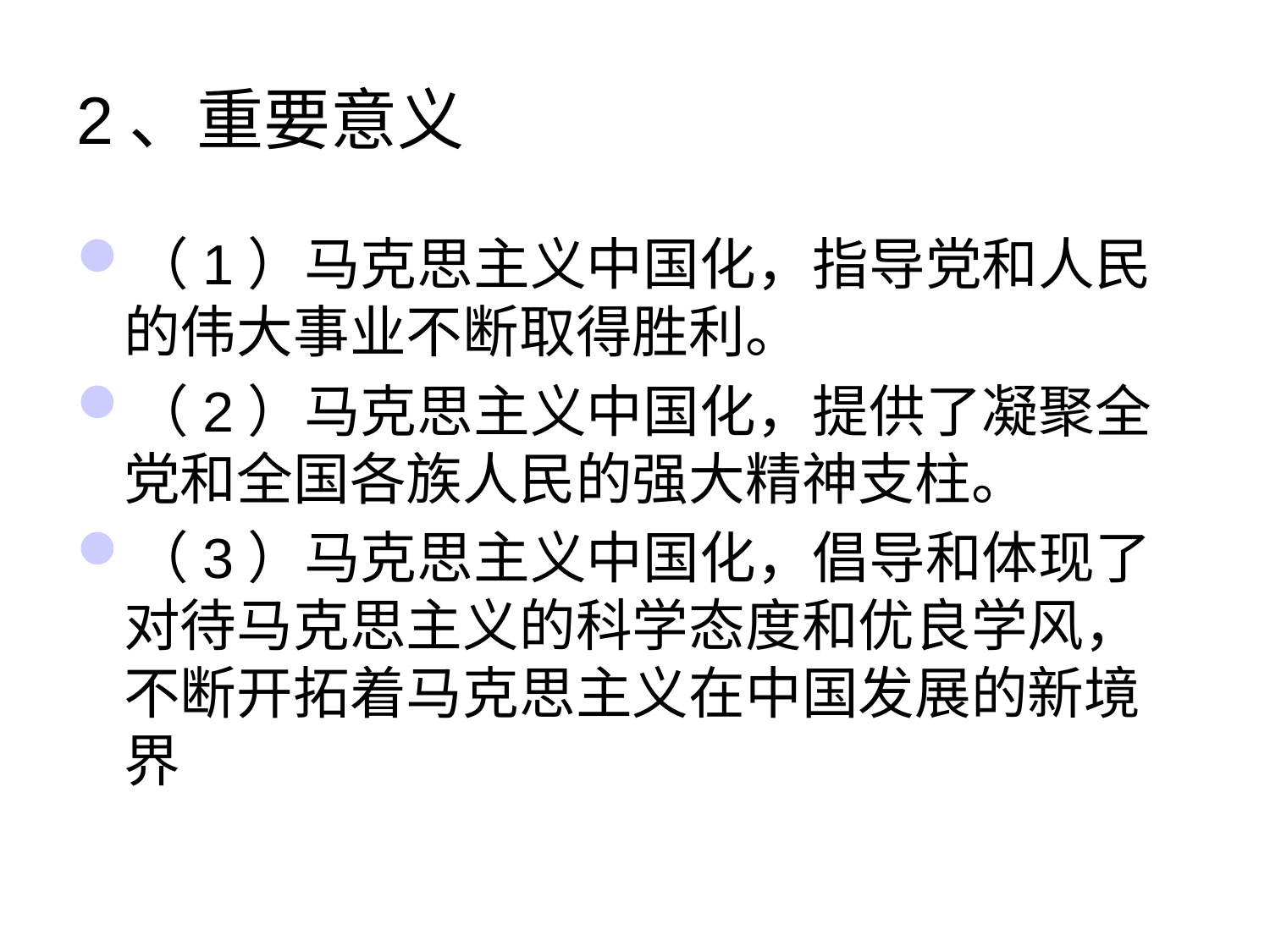

# 2、重要意义
（1）马克思主义中国化，指导党和人民的伟大事业不断取得胜利。
（2）马克思主义中国化，提供了凝聚全党和全国各族人民的强大精神支柱。
（3）马克思主义中国化，倡导和体现了对待马克思主义的科学态度和优良学风，不断开拓着马克思主义在中国发展的新境界